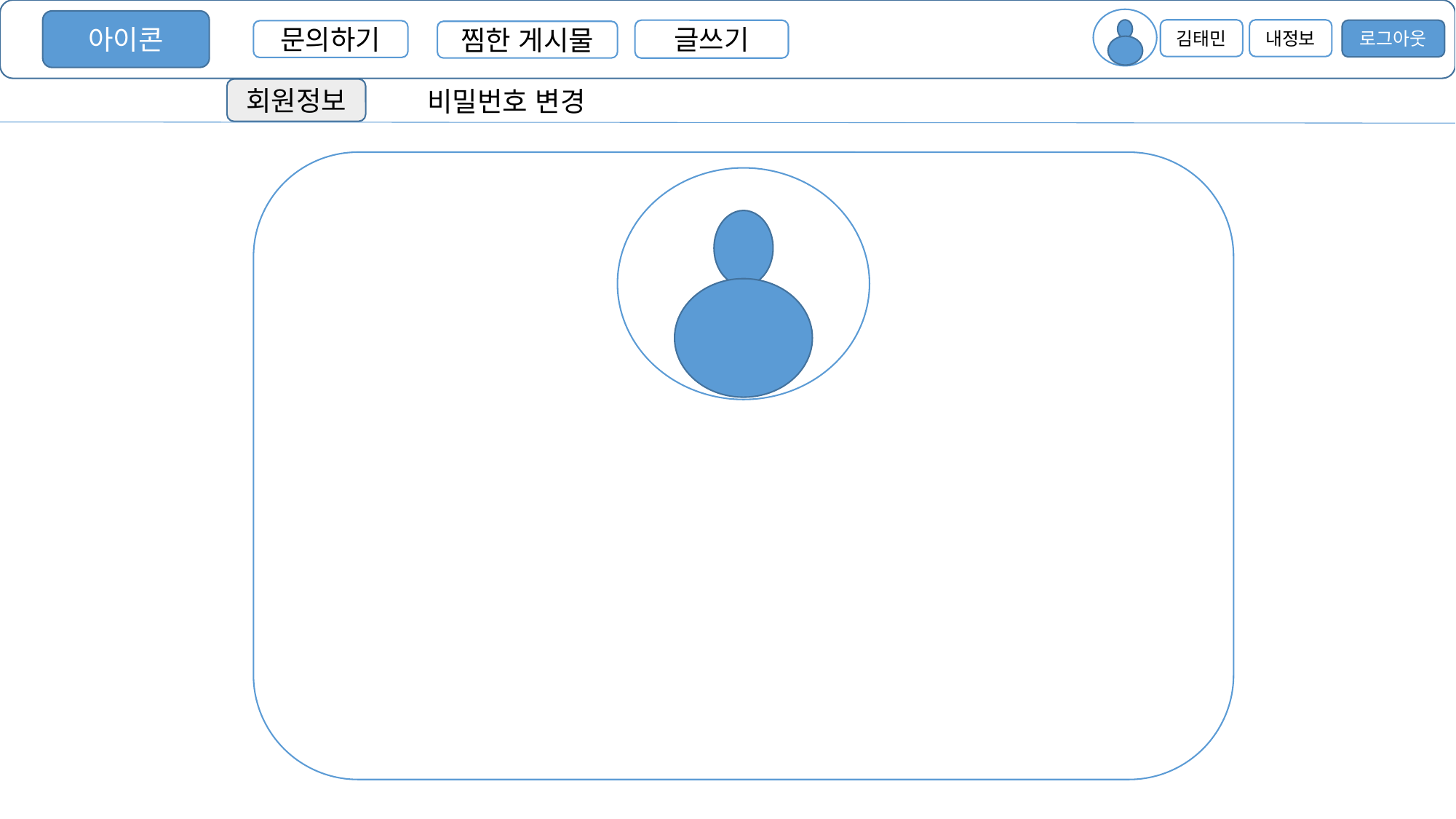

아이콘
김태민
내정보

글쓰기
로그아웃
문의하기
찜한 게시물

회원정보
비밀번호 변경